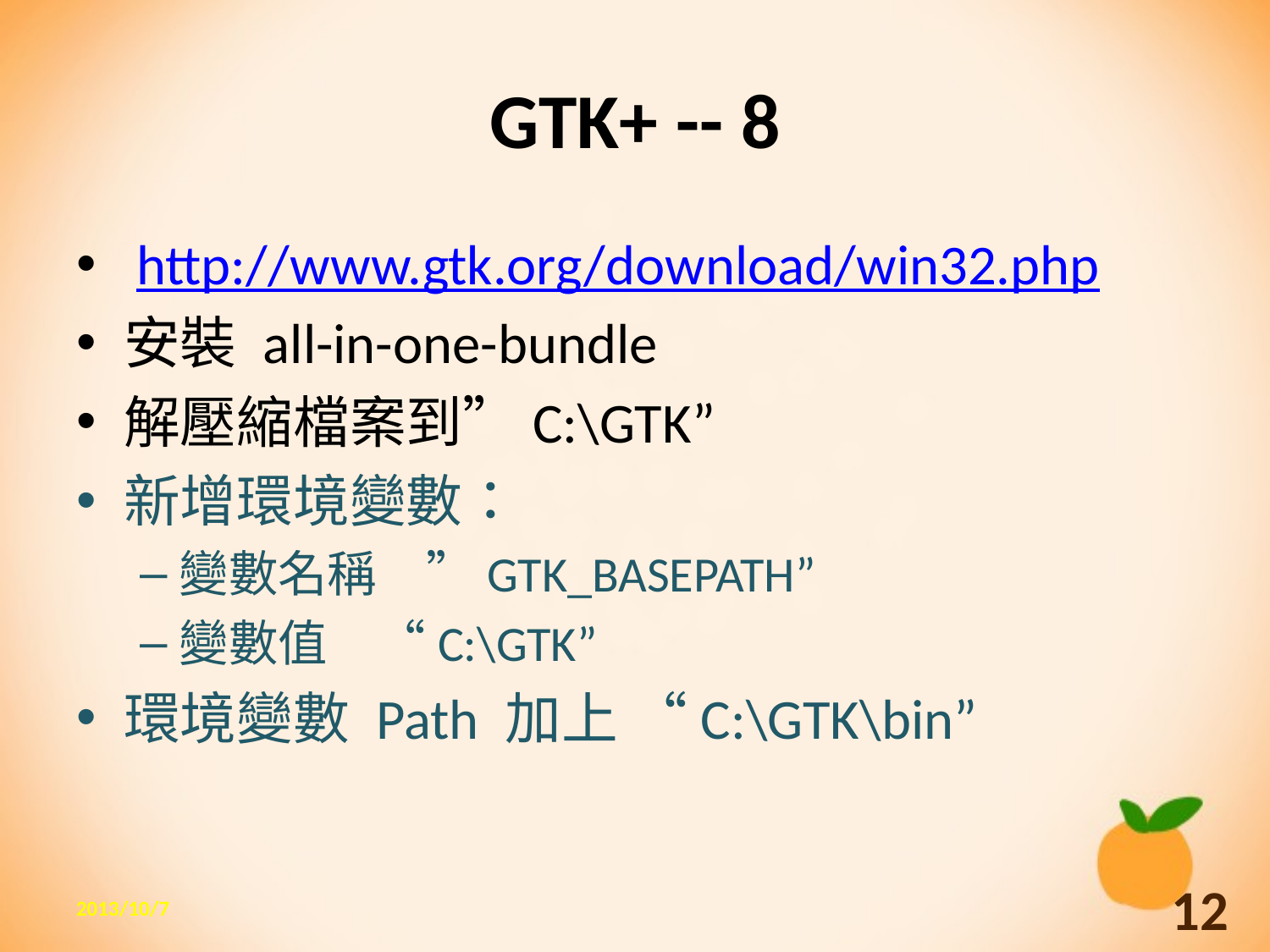

# GTK+ -- 8
 http://www.gtk.org/download/win32.php
安裝 all-in-one-bundle
解壓縮檔案到”C:\GTK”
新增環境變數：
變數名稱　”GTK_BASEPATH”
變數值　“C:\GTK”
環境變數 Path 加上 “C:\GTK\bin”
2013/10/7
12